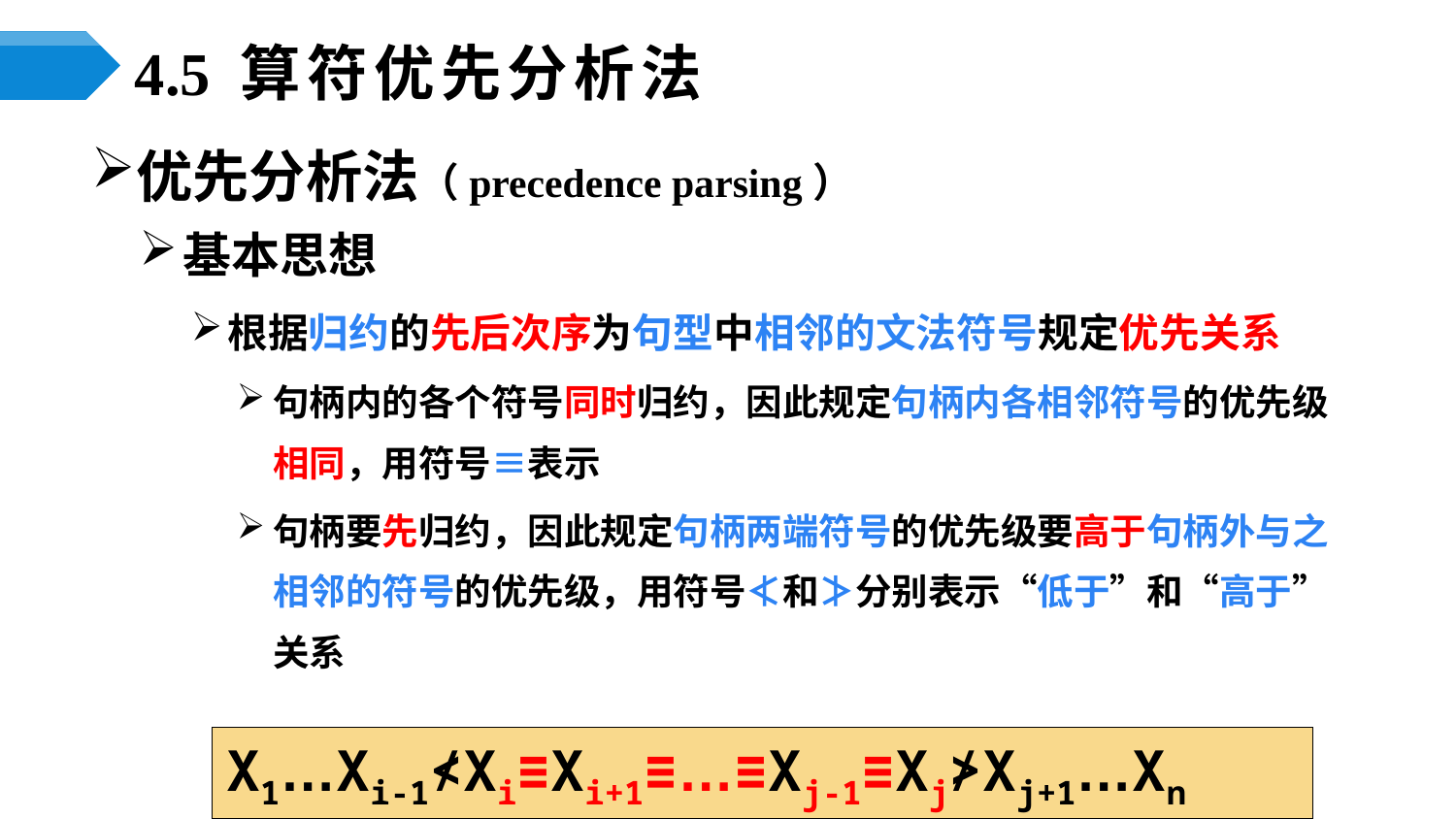

# 4.5 算符优先分析法
优先分析法（precedence parsing）
基本思想
根据归约的先后次序为句型中相邻的文法符号规定优先关系
句柄内的各个符号同时归约，因此规定句柄内各相邻符号的优先级相同，用符号≡表示
句柄要先归约，因此规定句柄两端符号的优先级要高于句柄外与之相邻的符号的优先级，用符号≮和≯分别表示“低于”和“高于”关系
X1…Xi-1≮Xi≡Xi+1≡…≡Xj-1≡Xj≯Xj+1…Xn